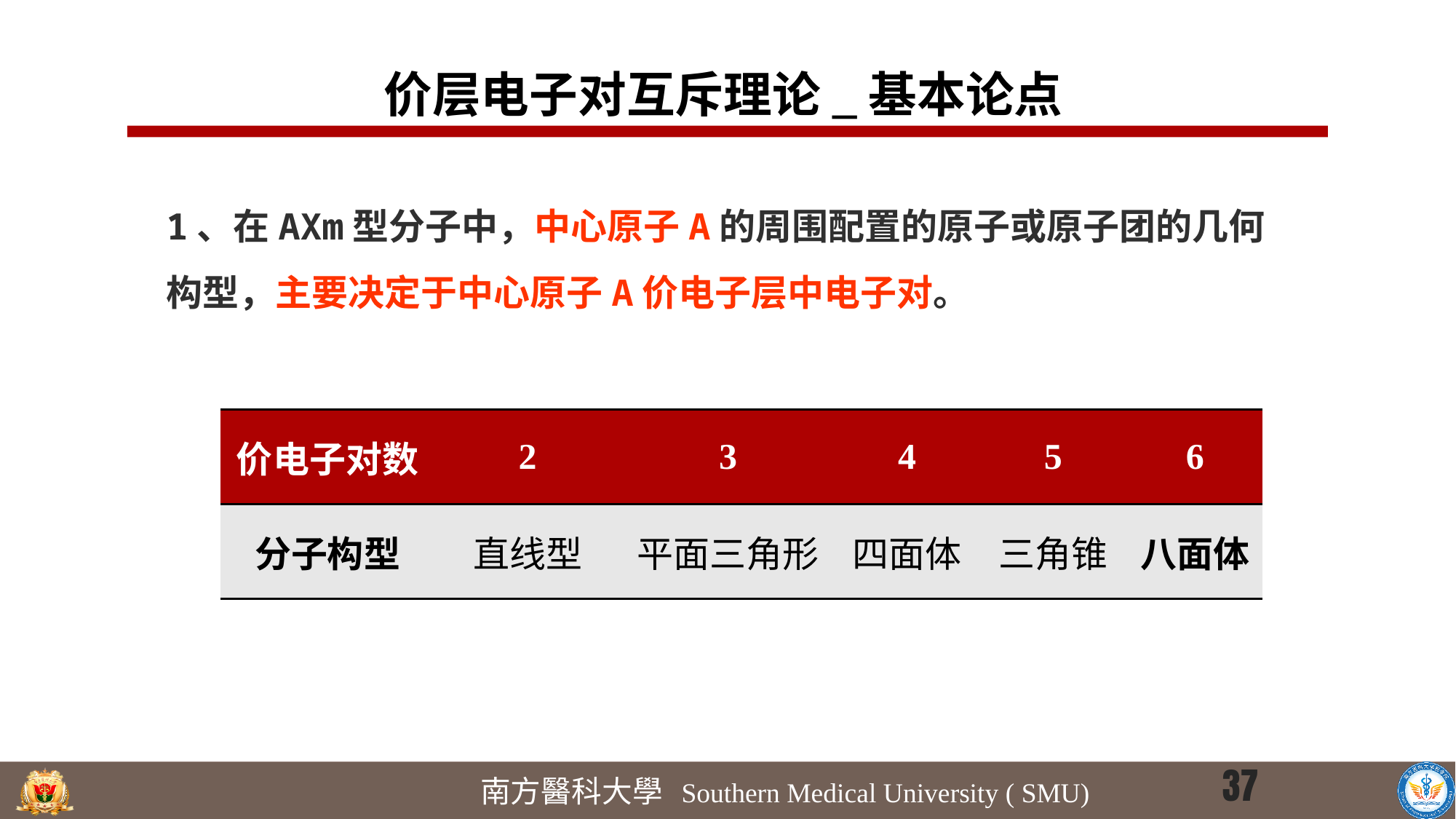

# 价层电子对互斥理论_基本论点
1、在AXm型分子中，中心原子A的周围配置的原子或原子团的几何构型，主要决定于中心原子A价电子层中电子对。
| 价电子对数 | 2 | 3 | 4 | 5 | 6 |
| --- | --- | --- | --- | --- | --- |
| 分子构型 | 直线型 | 平面三角形 | 四面体 | 三角锥 | 八面体 |

37